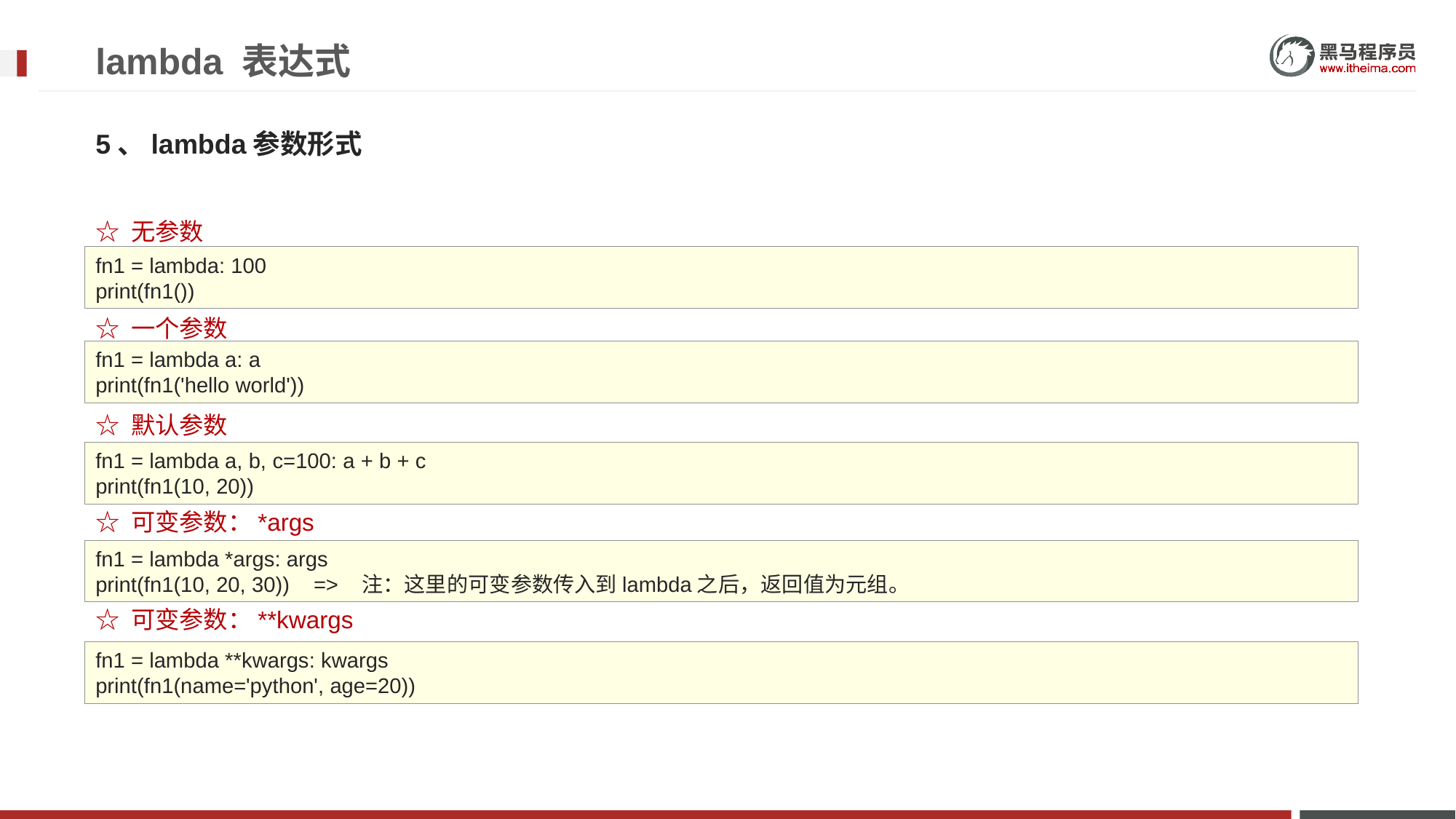

# lambda 表达式
5、lambda参数形式
☆ 无参数

☆ 一个参数

☆ 默认参数

☆ 可变参数：*args

☆ 可变参数：**kwargs
fn1 = lambda: 100
print(fn1())
fn1 = lambda a: a
print(fn1('hello world'))
fn1 = lambda a, b, c=100: a + b + c
print(fn1(10, 20))
fn1 = lambda *args: args
print(fn1(10, 20, 30))    =>   注：这里的可变参数传入到lambda之后，返回值为元组。
fn1 = lambda **kwargs: kwargs
print(fn1(name='python', age=20))